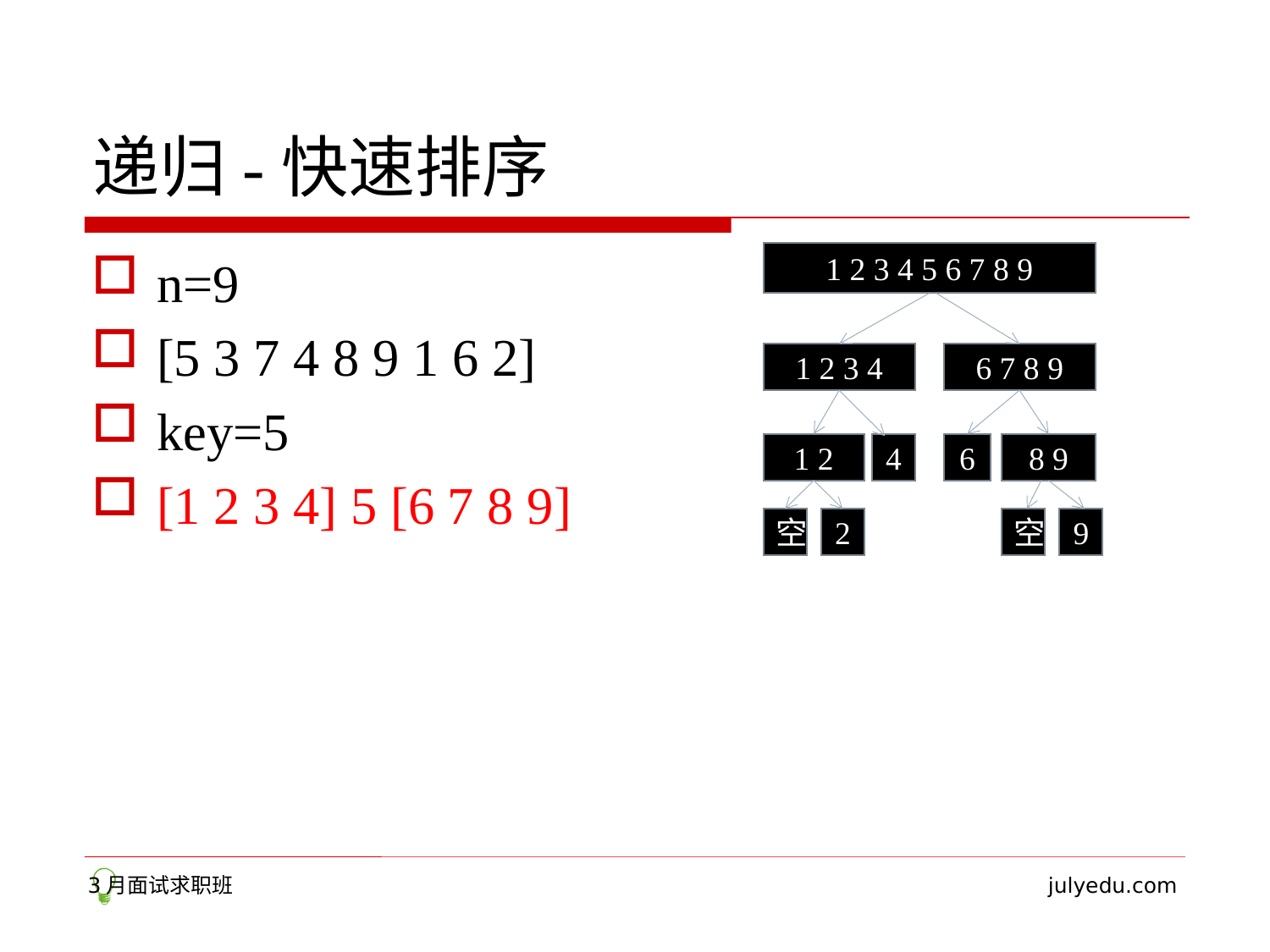

# 递归-快速排序
n=9
[5 3 7 4 8 9 1 6 2]
key=5
[1 2 3 4] 5 [6 7 8 9]
1 2 3 4 5 6 7 8 9
1 2 3 4
6 7 8 9
1 2
4
6
8 9
空
2
空
9
3月面试求职班
julyedu.com